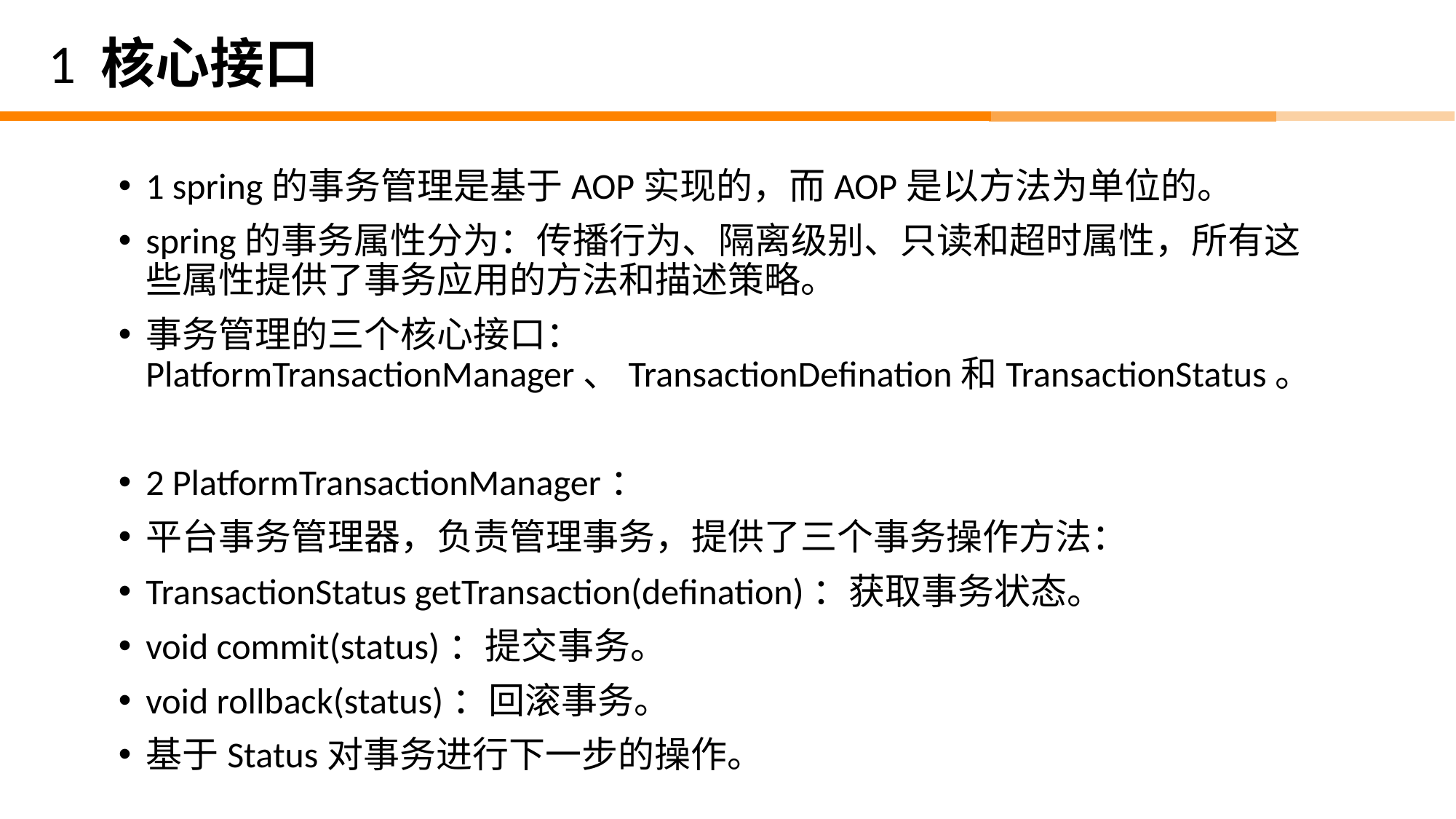

# 1 核心接口
1 spring的事务管理是基于AOP实现的，而AOP是以方法为单位的。
spring的事务属性分为：传播行为、隔离级别、只读和超时属性，所有这些属性提供了事务应用的方法和描述策略。
事务管理的三个核心接口：PlatformTransactionManager、TransactionDefination和TransactionStatus。

2 PlatformTransactionManager：
平台事务管理器，负责管理事务，提供了三个事务操作方法：
TransactionStatus getTransaction(defination)：获取事务状态。
void commit(status)：提交事务。
void rollback(status)：回滚事务。
基于Status对事务进行下一步的操作。